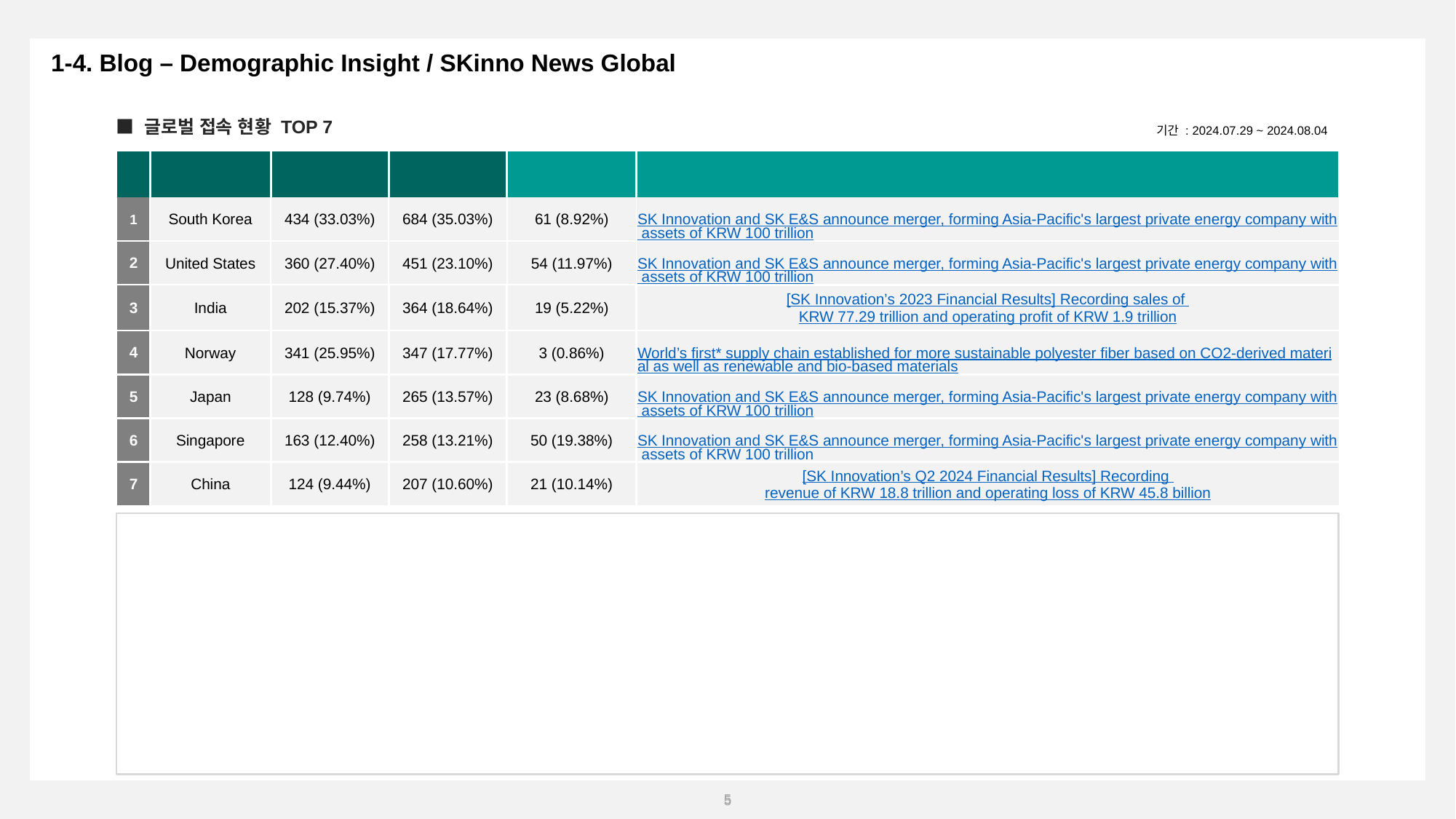

1-4. Blog – Demographic Insight / SKinno News Global
■ 글로벌 접속 현황 TOP 7
기간 : 2024.07.29 ~ 2024.08.04
| 순위 | 국가 | 총 방문 수 (비중) | 총 페이지뷰 (비중) | 해당국가 콘텐츠 PV (비중) | 가장 많이 본 콘텐츠 |
| --- | --- | --- | --- | --- | --- |
| 1 | South Korea | 434 (33.03%) | 684 (35.03%) | 61 (8.92%) | SK Innovation and SK E&S announce merger, forming Asia-Pacific's largest private energy company with assets of KRW 100 trillion |
| 2 | United States | 360 (27.40%) | 451 (23.10%) | 54 (11.97%) | SK Innovation and SK E&S announce merger, forming Asia-Pacific's largest private energy company with assets of KRW 100 trillion |
| 3 | India | 202 (15.37%) | 364 (18.64%) | 19 (5.22%) | [SK Innovation’s 2023 Financial Results] Recording sales of KRW 77.29 trillion and operating profit of KRW 1.9 trillion |
| 4 | Norway | 341 (25.95%) | 347 (17.77%) | 3 (0.86%) | World’s first\* supply chain established for more sustainable polyester fiber based on CO2-derived material as well as renewable and bio-based materials |
| 5 | Japan | 128 (9.74%) | 265 (13.57%) | 23 (8.68%) | SK Innovation and SK E&S announce merger, forming Asia-Pacific's largest private energy company with assets of KRW 100 trillion |
| 6 | Singapore | 163 (12.40%) | 258 (13.21%) | 50 (19.38%) | SK Innovation and SK E&S announce merger, forming Asia-Pacific's largest private energy company with assets of KRW 100 trillion |
| 7 | China | 124 (9.44%) | 207 (10.60%) | 21 (10.14%) | [SK Innovation’s Q2 2024 Financial Results] Recording revenue of KRW 18.8 trillion and operating loss of KRW 45.8 billion |